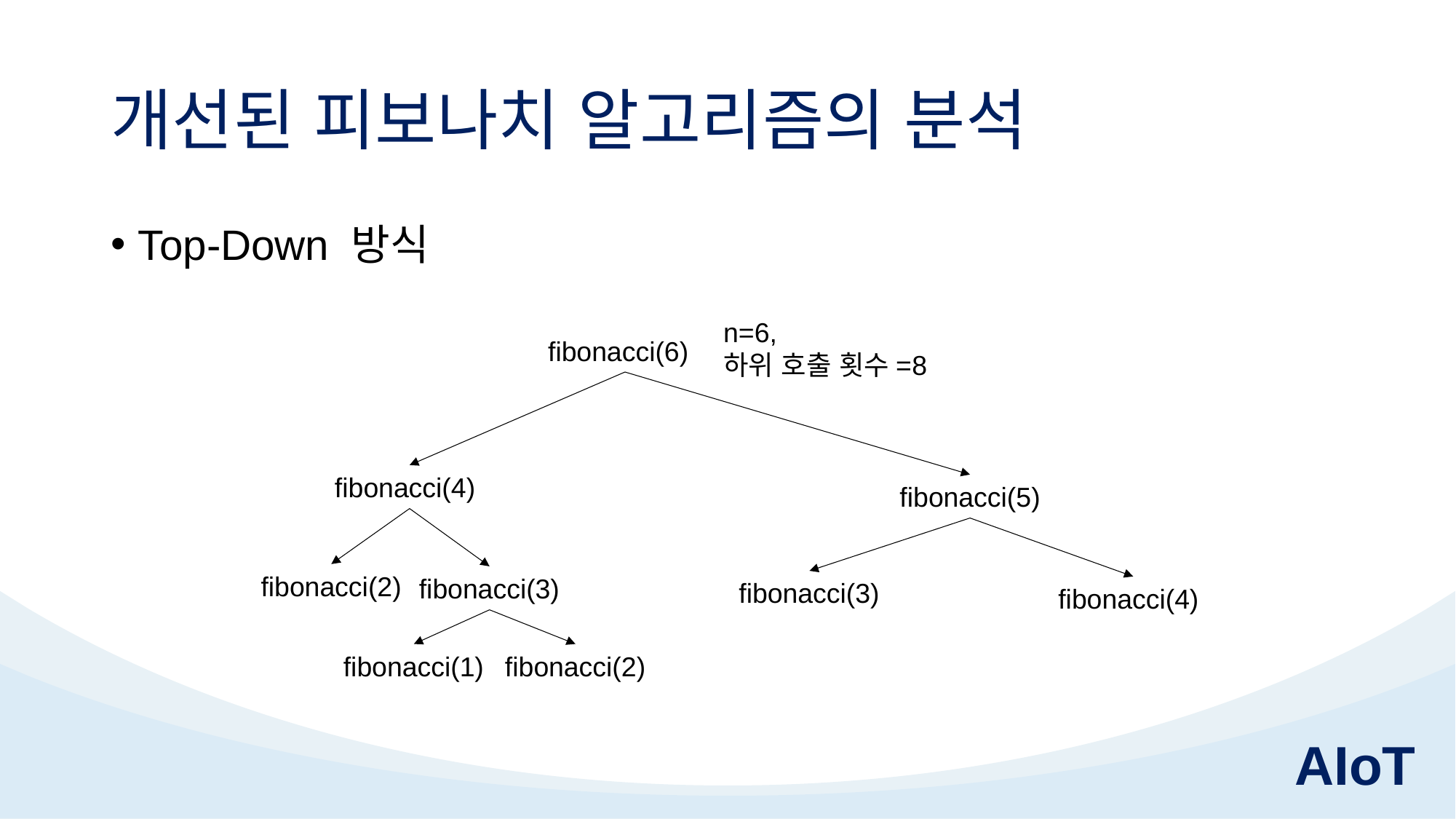

# 개선된 피보나치 알고리즘의 분석
Top-Down 방식
n=6,
하위 호출 횟수=8
fibonacci(6)
fibonacci(4)
fibonacci(5)
fibonacci(2)
fibonacci(3)
fibonacci(3)
fibonacci(4)
fibonacci(1)
fibonacci(2)